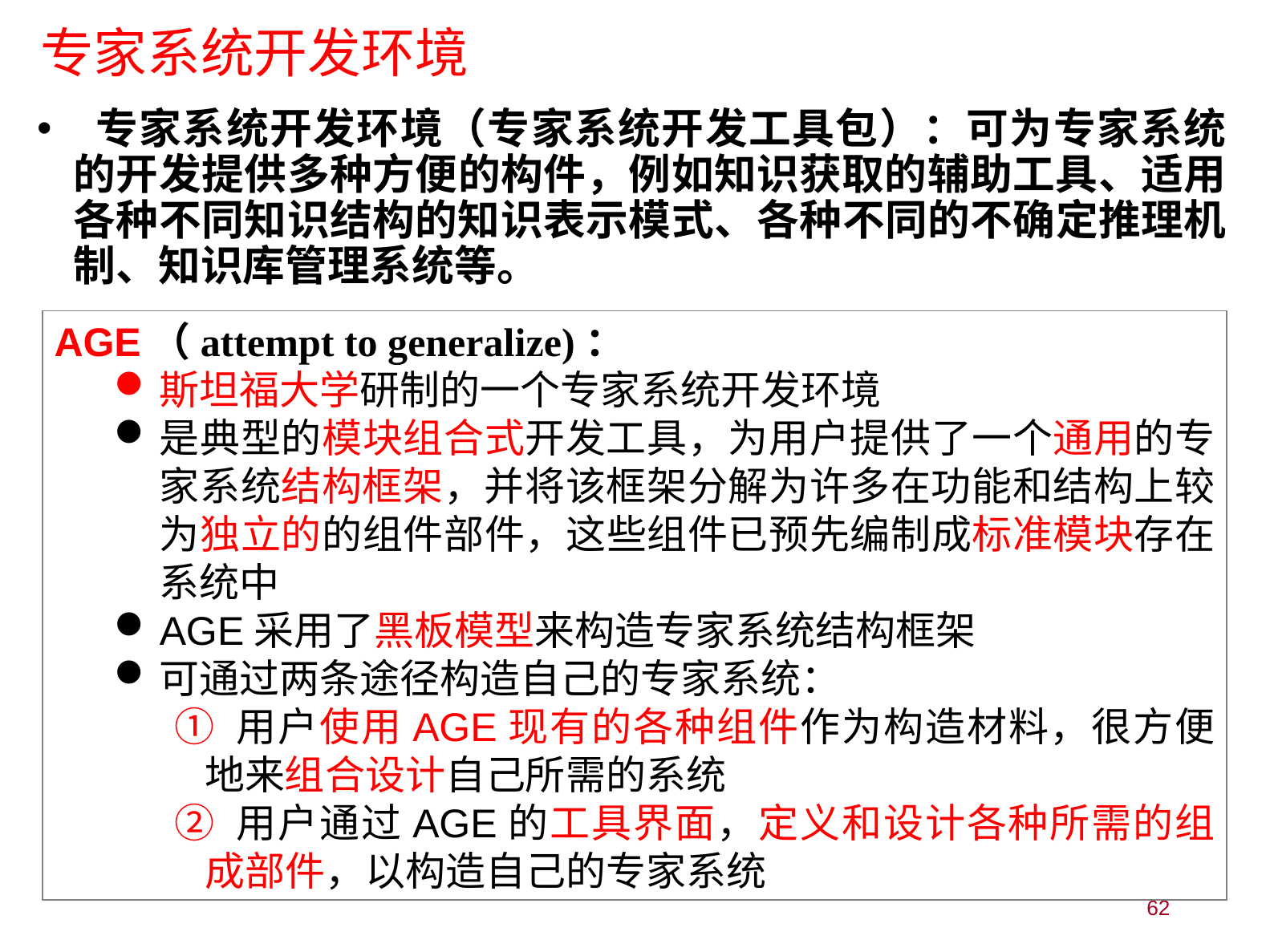

# 专家系统开发环境
 专家系统开发环境（专家系统开发工具包）：可为专家系统的开发提供多种方便的构件，例如知识获取的辅助工具、适用各种不同知识结构的知识表示模式、各种不同的不确定推理机制、知识库管理系统等。
AGE（attempt to generalize)：
斯坦福大学研制的一个专家系统开发环境
是典型的模块组合式开发工具，为用户提供了一个通用的专家系统结构框架，并将该框架分解为许多在功能和结构上较为独立的的组件部件，这些组件已预先编制成标准模块存在系统中
AGE采用了黑板模型来构造专家系统结构框架
可通过两条途径构造自己的专家系统：
① 用户使用AGE现有的各种组件作为构造材料，很方便地来组合设计自己所需的系统
② 用户通过AGE的工具界面，定义和设计各种所需的组成部件，以构造自己的专家系统
62